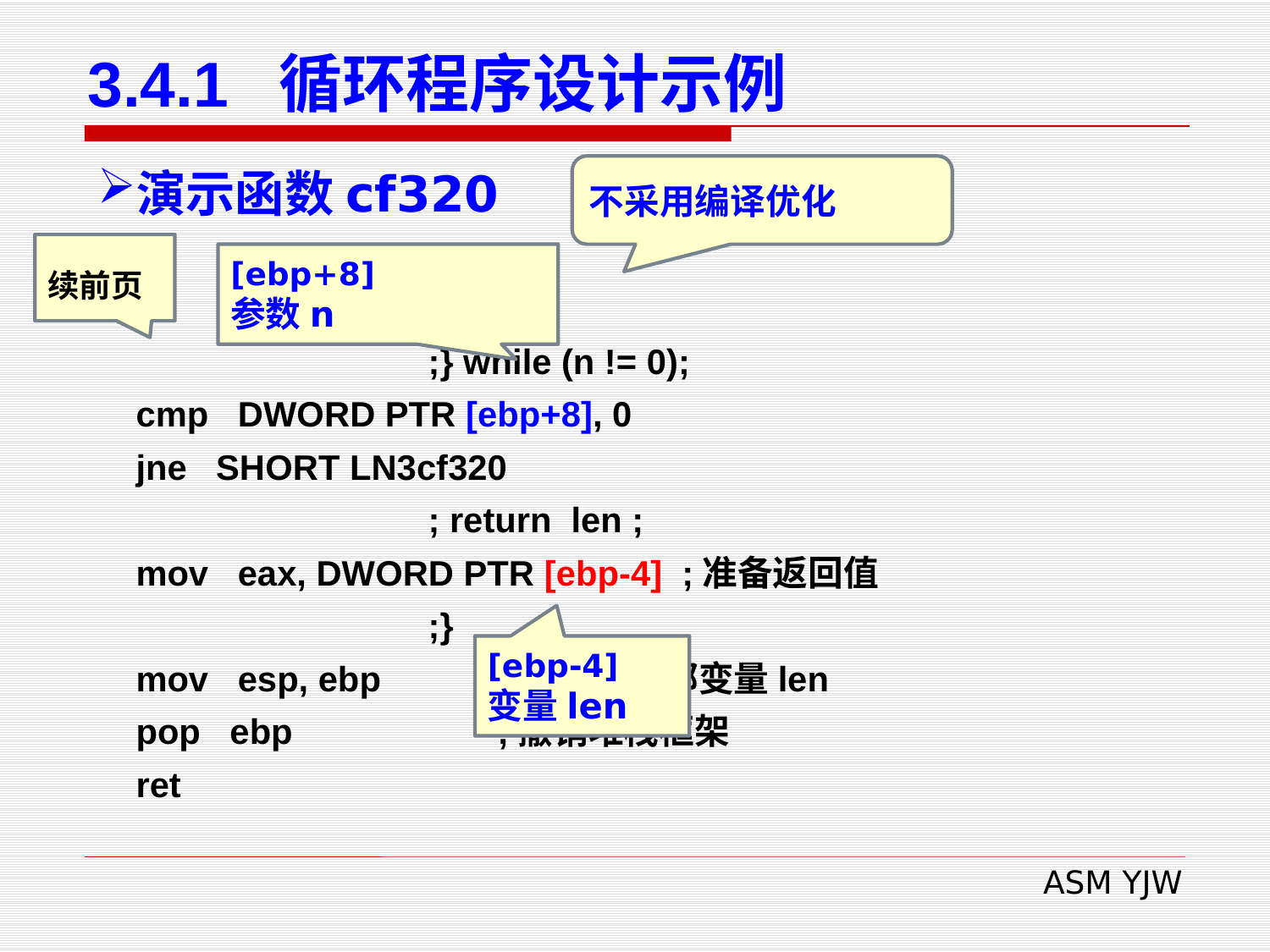

# 3.4.1  循环程序设计示例
不采用编译优化
演示函数cf320
续前页
[ebp+8]
参数n
                                  ;} while (n != 0);
    cmp   DWORD PTR [ebp+8], 0
    jne   SHORT LN3cf320
                                  ; return  len ;
    mov   eax, DWORD PTR [ebp-4]  ;准备返回值
                                  ;}
    mov   esp, ebp                ;撤销局部变量len
    pop   ebp                     ;撤销堆栈框架
    ret
[ebp-4]
变量len